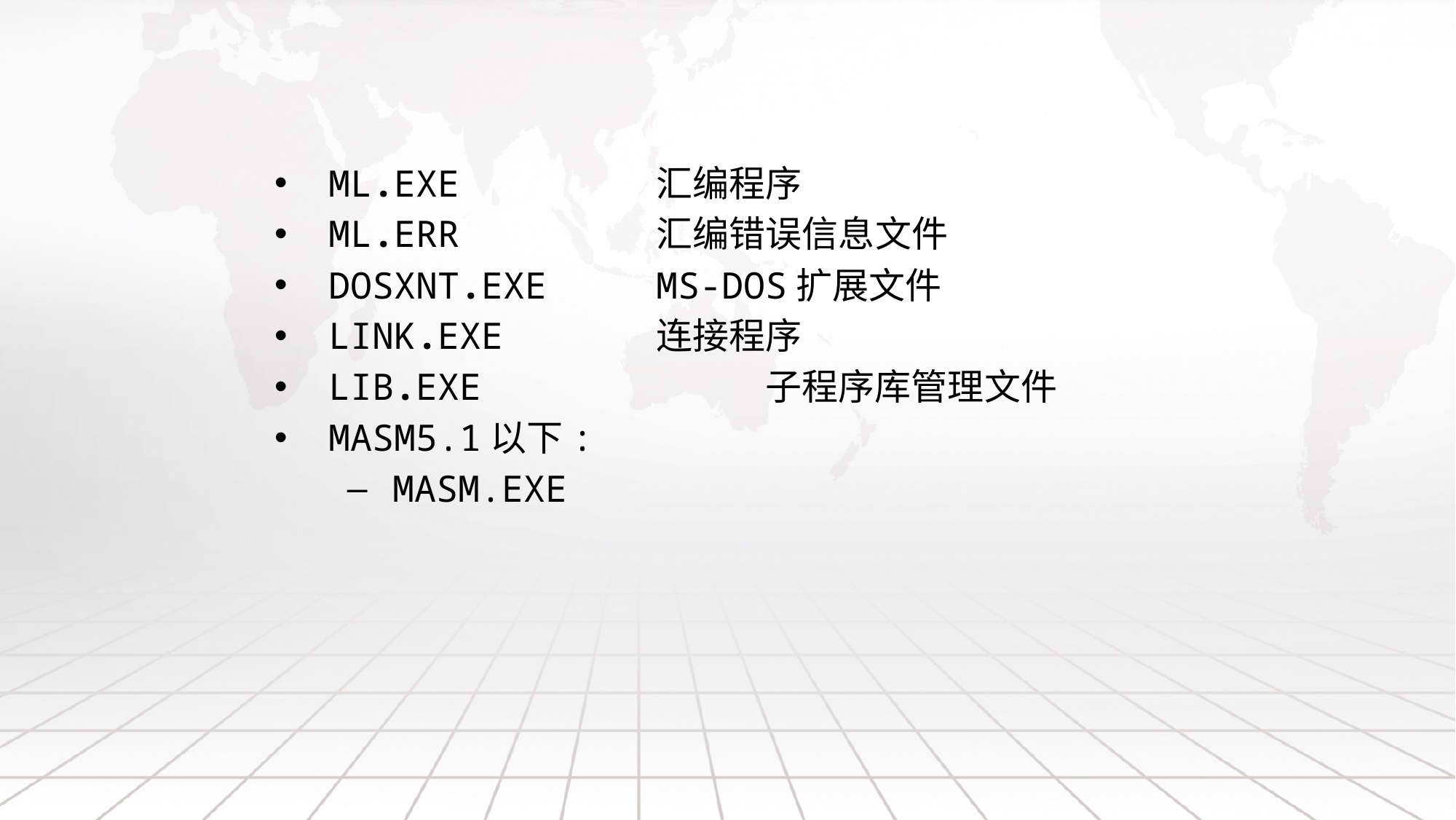

ML.EXE 		汇编程序
ML.ERR     	汇编错误信息文件
DOSXNT.EXE 	MS-DOS扩展文件
LINK.EXE    	连接程序
LIB.EXE    		子程序库管理文件
MASM5.1以下:
MASM.EXE